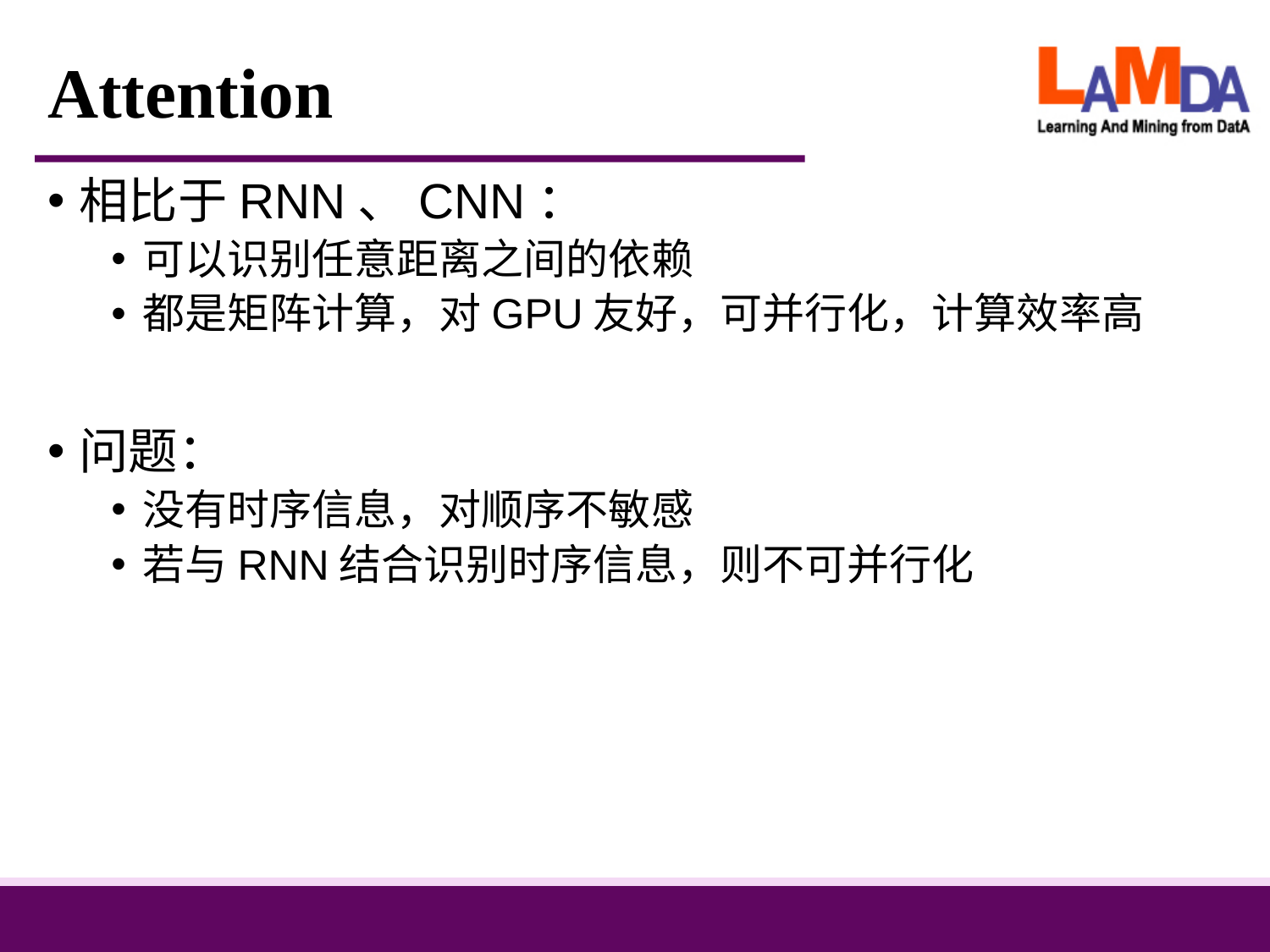

# Attention
相比于RNN、CNN：
可以识别任意距离之间的依赖
都是矩阵计算，对GPU友好，可并行化，计算效率高

问题：
没有时序信息，对顺序不敏感
若与RNN结合识别时序信息，则不可并行化